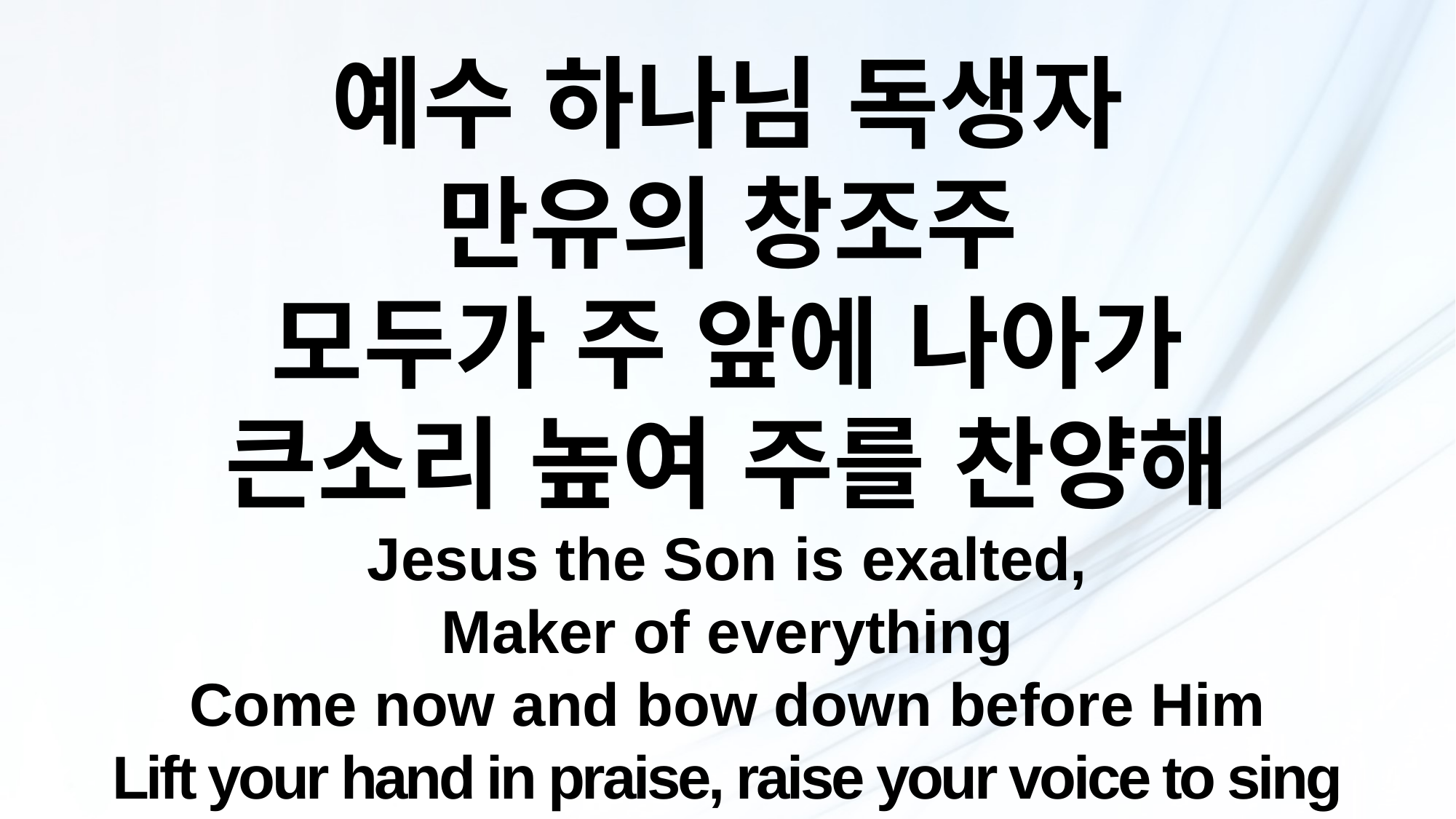

예수 하나님 독생자
만유의 창조주
모두가 주 앞에 나아가
큰소리 높여 주를 찬양해
Jesus the Son is exalted,
Maker of everything
Come now and bow down before Him
Lift your hand in praise, raise your voice to sing